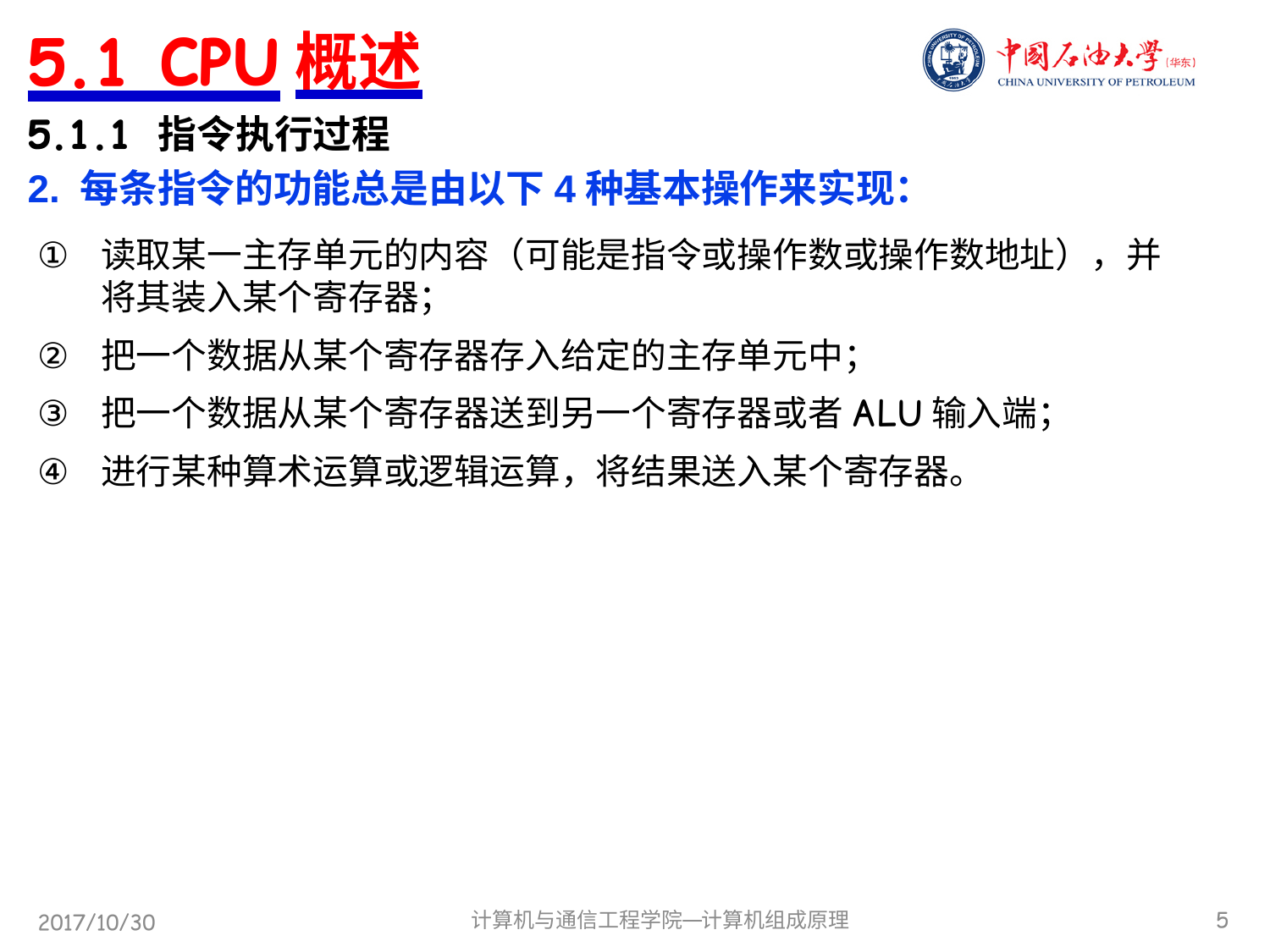

# 5.1 CPU概述
5.1.1 指令执行过程
2. 每条指令的功能总是由以下4种基本操作来实现：

读取某一主存单元的内容（可能是指令或操作数或操作数地址），并将其装入某个寄存器；
把一个数据从某个寄存器存入给定的主存单元中；
把一个数据从某个寄存器送到另一个寄存器或者ALU输入端；
进行某种算术运算或逻辑运算，将结果送入某个寄存器。
计算机与通信工程学院—计算机组成原理
5
2017/10/30